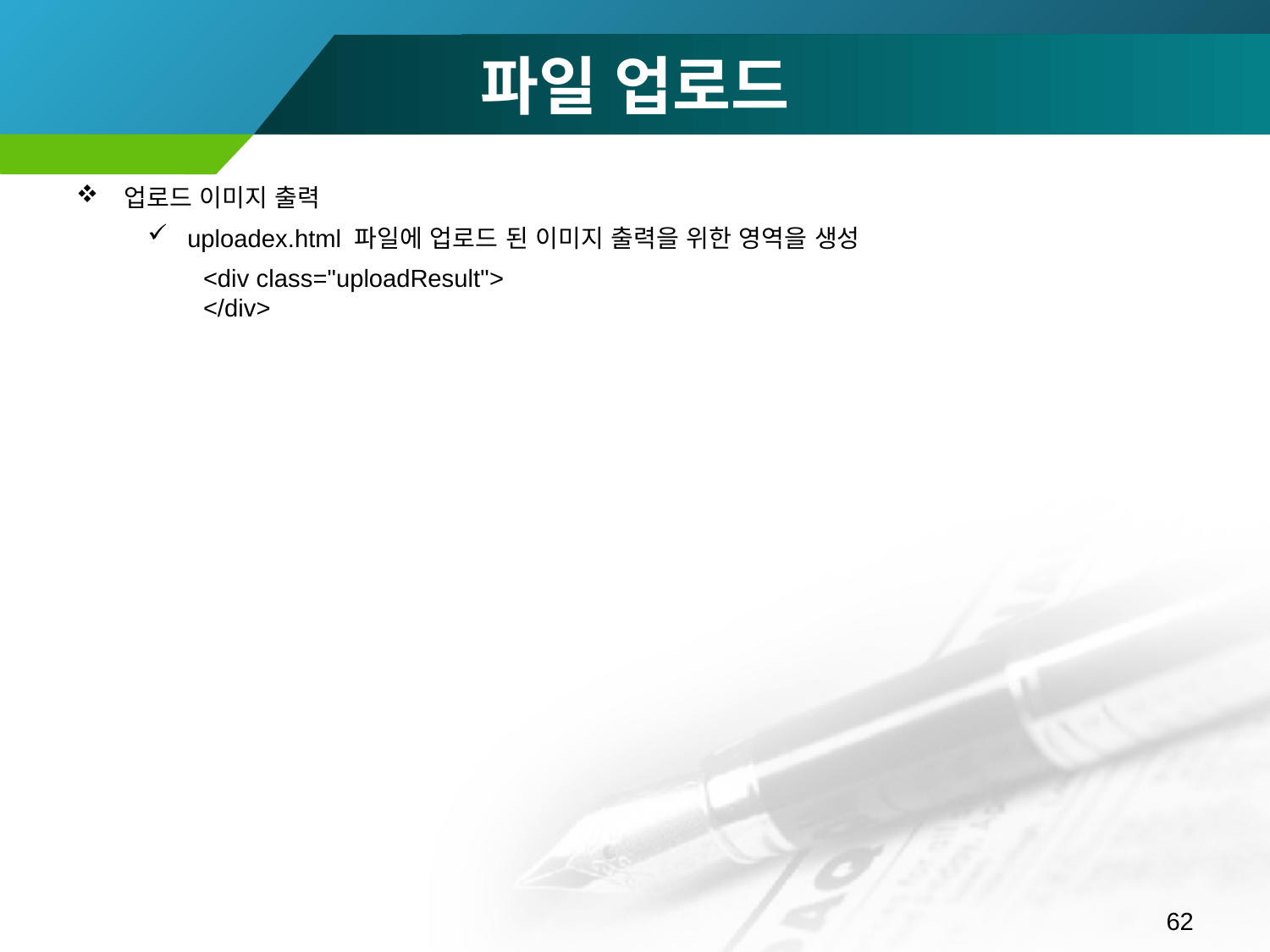

# 파일 업로드
업로드 이미지 출력
uploadex.html 파일에 업로드 된 이미지 출력을 위한 영역을 생성
<div class="uploadResult">
</div>
62